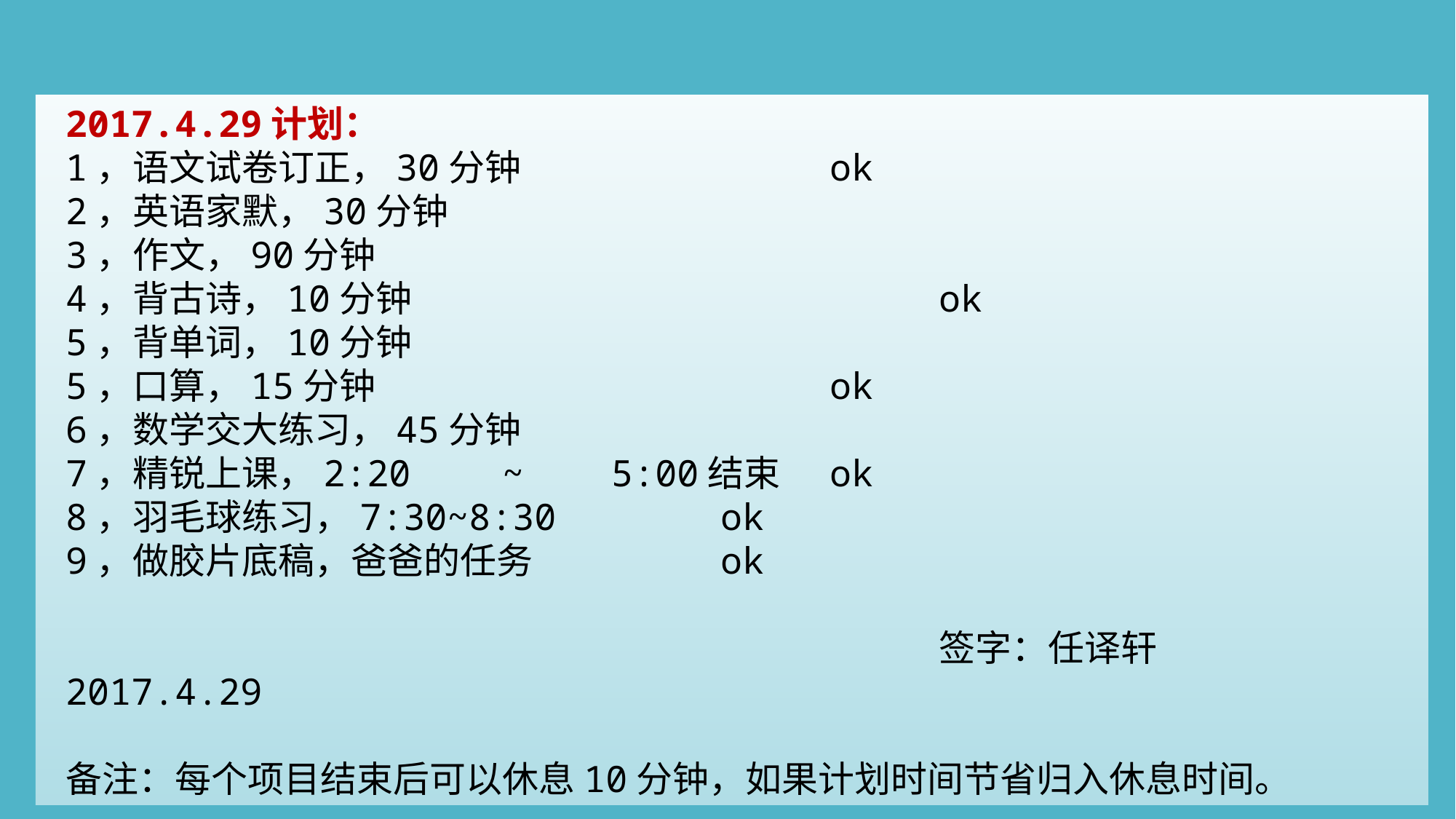

2017.4.29计划：
1，语文试卷订正，30分钟			ok
2，英语家默，30分钟
3，作文，90分钟
4，背古诗，10分钟					ok
5，背单词，10分钟
5，口算，15分钟					ok
6，数学交大练习，45分钟
7，精锐上课，2:20	~	5:00结束	ok
8，羽毛球练习，7:30~8:30		ok
9，做胶片底稿，爸爸的任务		ok

								签字：任译轩		2017.4.29

备注：每个项目结束后可以休息10分钟，如果计划时间节省归入休息时间。